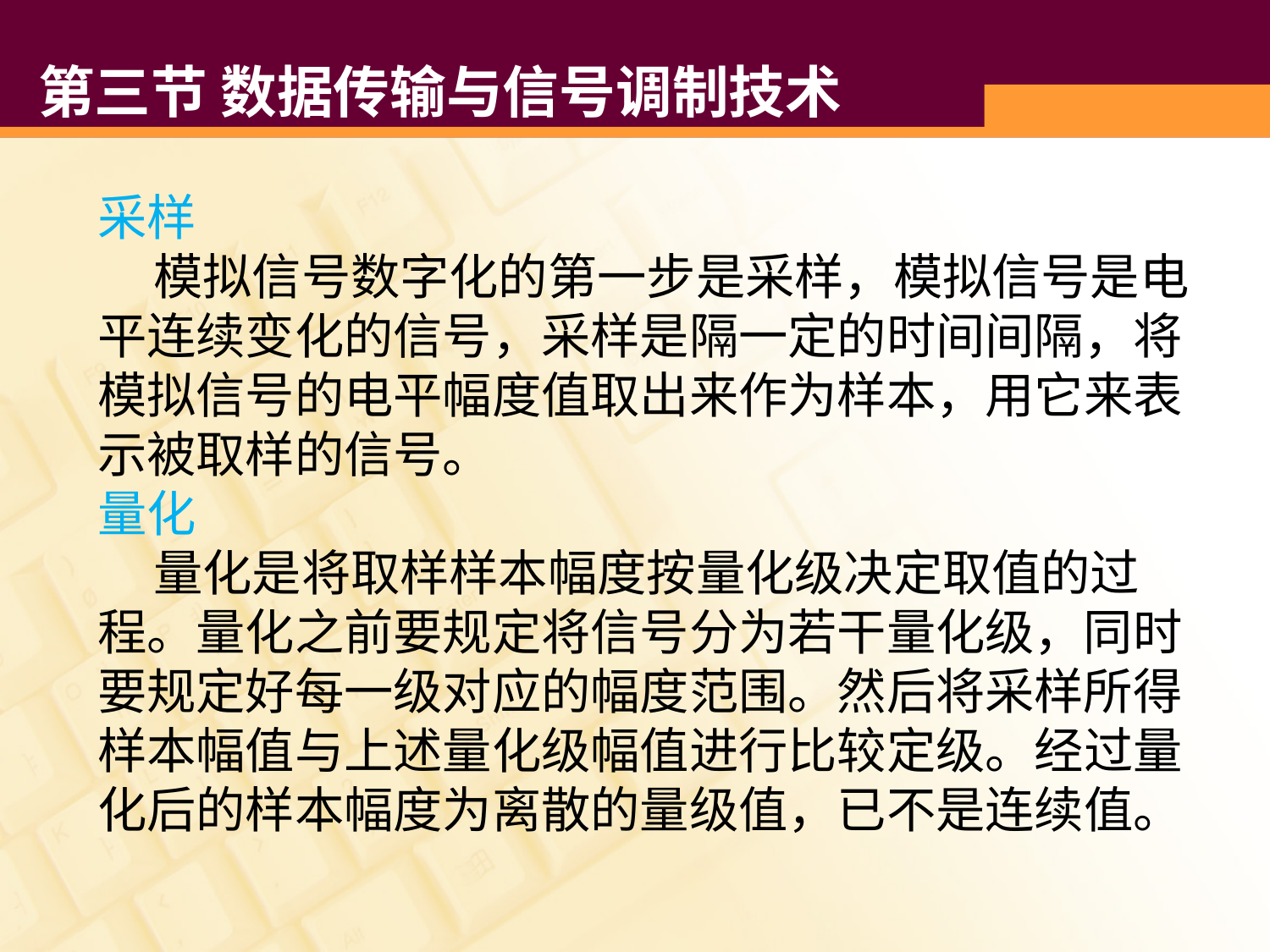

# 第三节 数据传输与信号调制技术
采样
    模拟信号数字化的第一步是采样，模拟信号是电平连续变化的信号，采样是隔一定的时间间隔，将模拟信号的电平幅度值取出来作为样本，用它来表示被取样的信号。
量化
    量化是将取样样本幅度按量化级决定取值的过程。量化之前要规定将信号分为若干量化级，同时要规定好每一级对应的幅度范围。然后将采样所得样本幅值与上述量化级幅值进行比较定级。经过量化后的样本幅度为离散的量级值，已不是连续值。